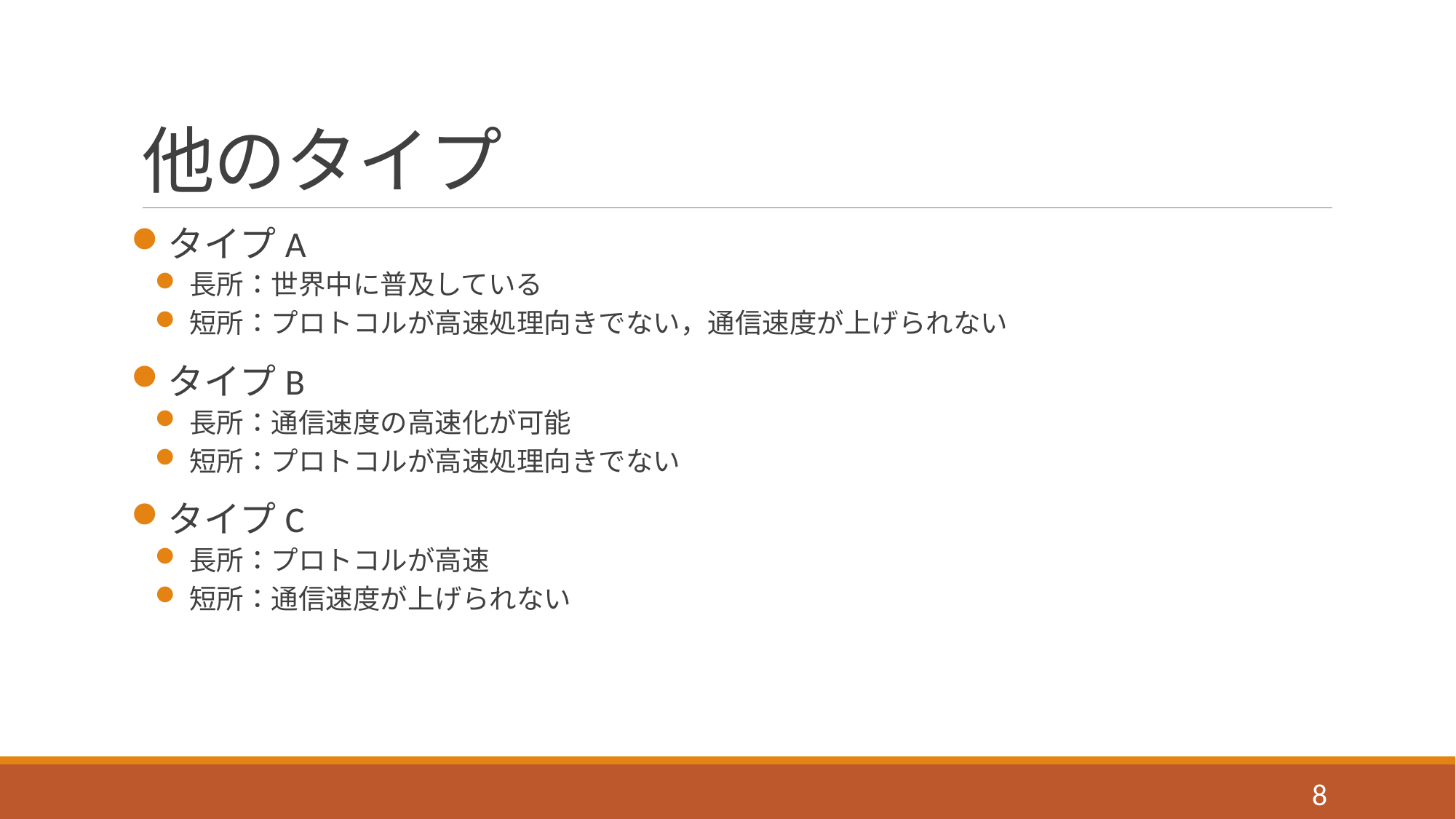

# 他のタイプ
タイプA
長所：世界中に普及している
短所：プロトコルが高速処理向きでない，通信速度が上げられない
タイプB
長所：通信速度の高速化が可能
短所：プロトコルが高速処理向きでない
タイプC
長所：プロトコルが高速
短所：通信速度が上げられない
8